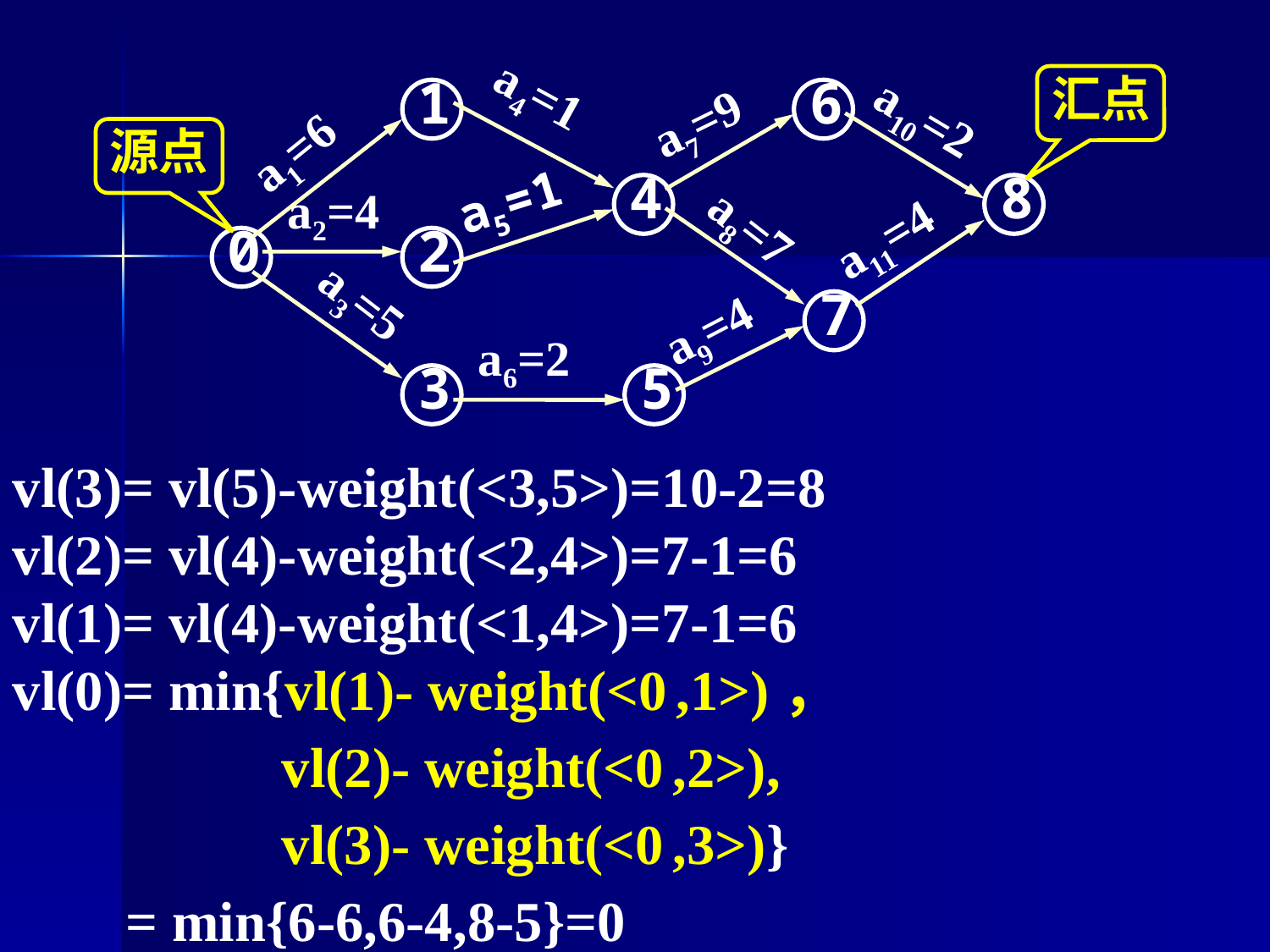

1

6

汇点

a7=9
a4=1
a10=2

a1=6
源点

4

8

a5=1
a2=4
a11=4
0

2

a8=7

7

a9=4
a3=5
a6=2

3

5

vl(3)= vl(5)-weight(<3,5>)=10-2=8
vl(2)= vl(4)-weight(<2,4>)=7-1=6
vl(1)= vl(4)-weight(<1,4>)=7-1=6
vl(0)= min{vl(1)- weight(<0 ,1>)，
                   vl(2)- weight(<0 ,2>),
                   vl(3)- weight(<0 ,3>)}
        = min{6-6,6-4,8-5}=0